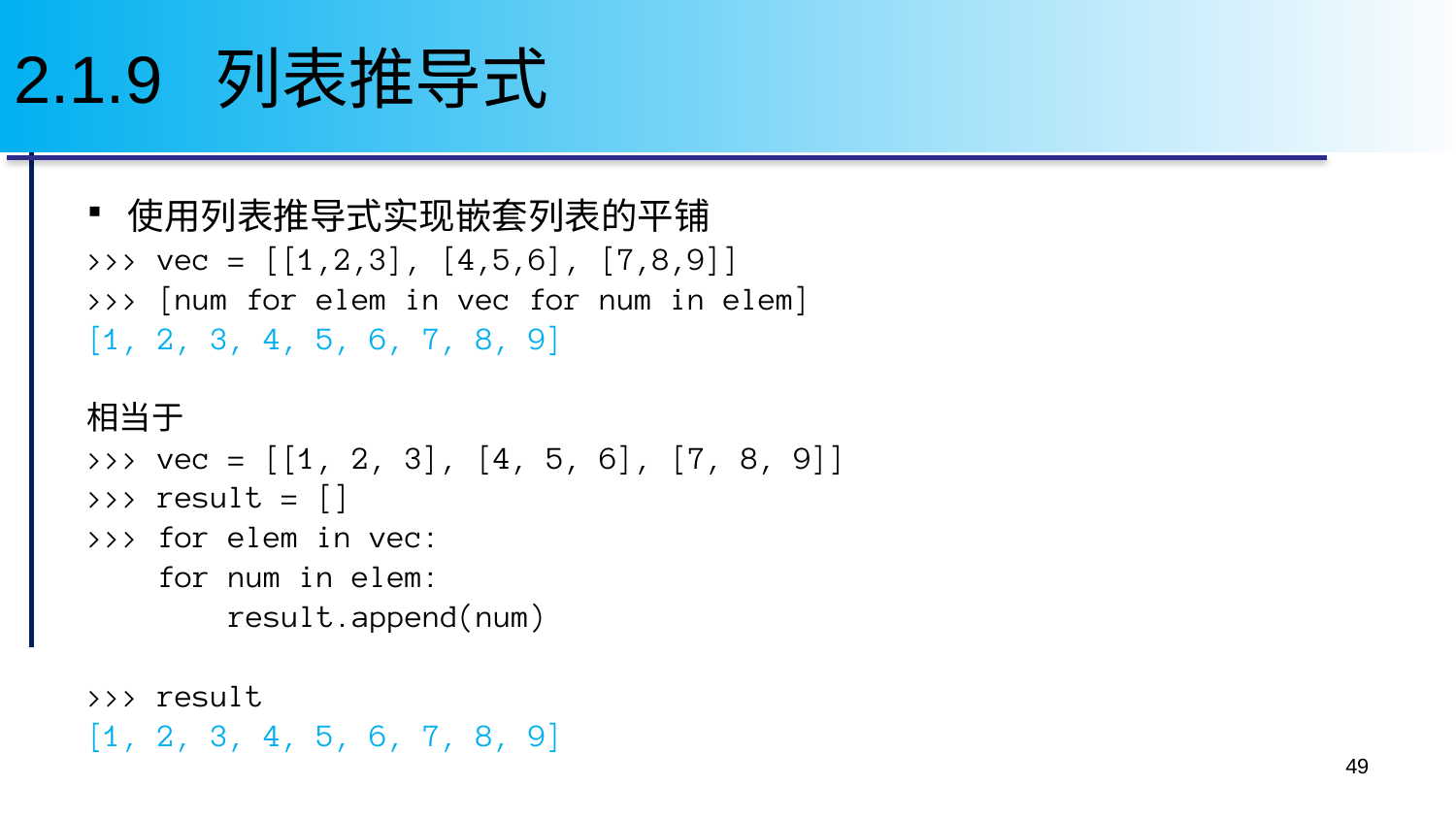

# 2.1.9  列表推导式
使用列表推导式实现嵌套列表的平铺
>>> vec = [[1,2,3], [4,5,6], [7,8,9]]
>>> [num for elem in vec for num in elem]
[1, 2, 3, 4, 5, 6, 7, 8, 9]

相当于
>>> vec = [[1, 2, 3], [4, 5, 6], [7, 8, 9]]
>>> result = []
>>> for elem in vec:
    for num in elem:
        result.append(num)

>>> result
[1, 2, 3, 4, 5, 6, 7, 8, 9]
49